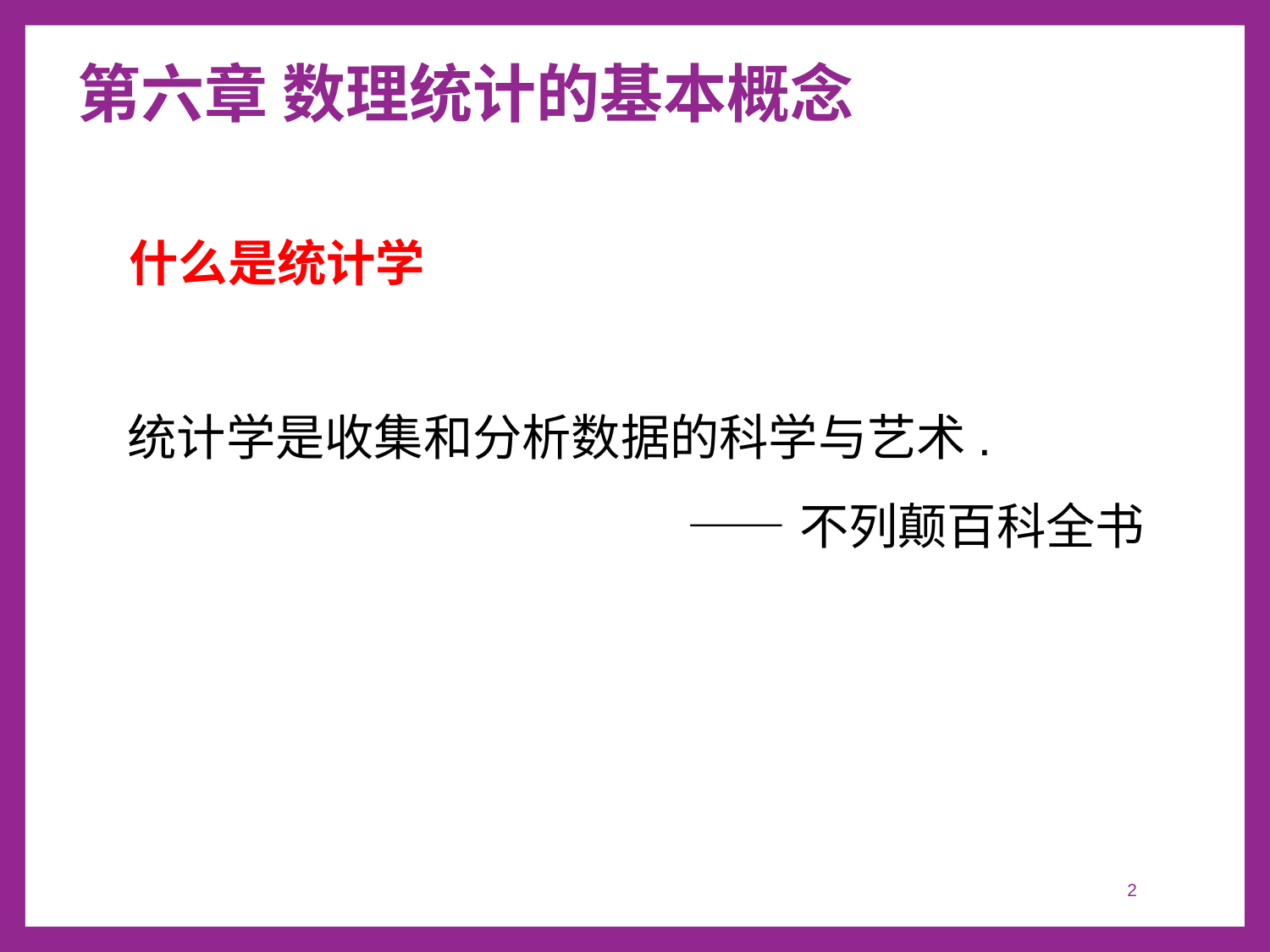

# 第六章 数理统计的基本概念
什么是统计学
统计学是收集和分析数据的科学与艺术.
                                                   ——不列颠百科全书

2